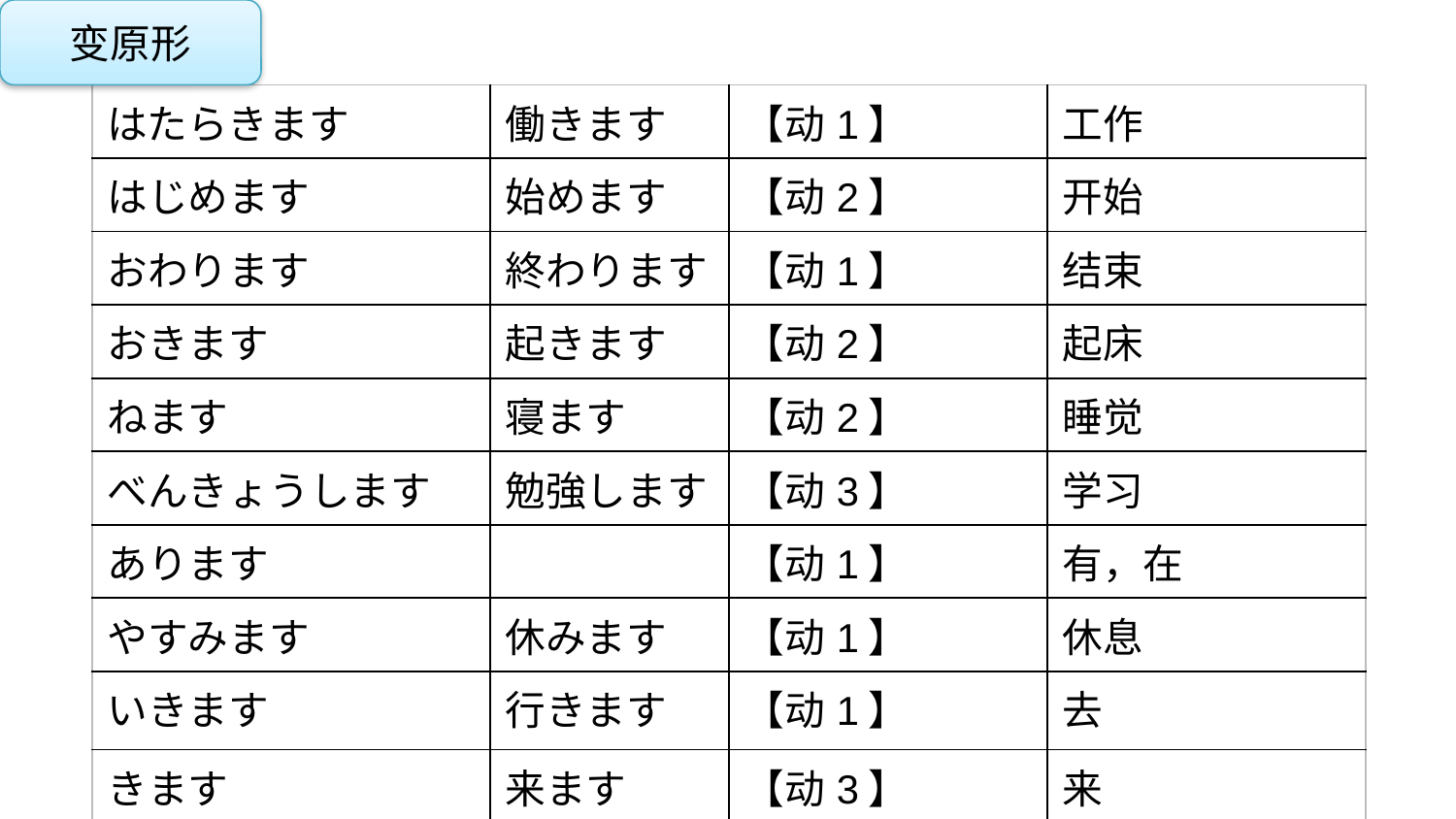

变原形
| はたらきます | 働きます | 【动1】 | 工作 |
| --- | --- | --- | --- |
| はじめます | 始めます | 【动2】 | 开始 |
| おわります | 終わります | 【动1】 | 结束 |
| おきます | 起きます | 【动2】 | 起床 |
| ねます | 寝ます | 【动2】 | 睡觉 |
| べんきょうします | 勉強します | 【动3】 | 学习 |
| あります |  | 【动1】 | 有，在 |
| やすみます | 休みます | 【动1】 | 休息 |
| いきます | 行きます | 【动1】 | 去 |
| きます | 来ます | 【动3】 | 来 |